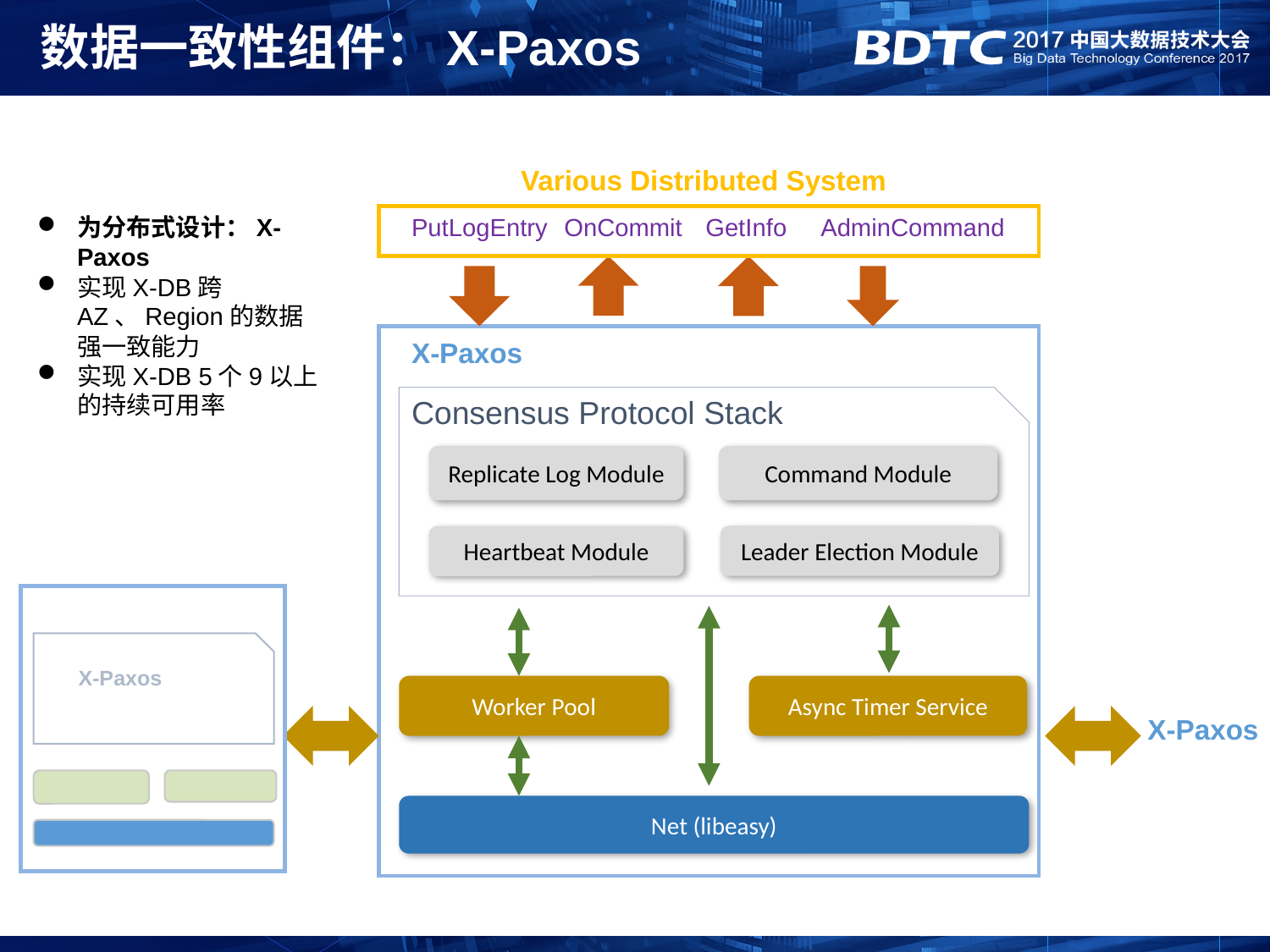

# 数据一致性组件：X-Paxos
Various Distributed System
为分布式设计：X-Paxos
实现X-DB跨AZ、Region的数据强一致能力
实现X-DB 5个9以上的持续可用率

PutLogEntry
OnCommit
GetInfo
AdminCommand

X-Paxos
Consensus Protocol Stack

Replicate Log Module
Command Module
Leader Election Module
Heartbeat Module

X-Paxos

Worker Pool
Async Timer Service

X-Paxos
Net (libeasy)